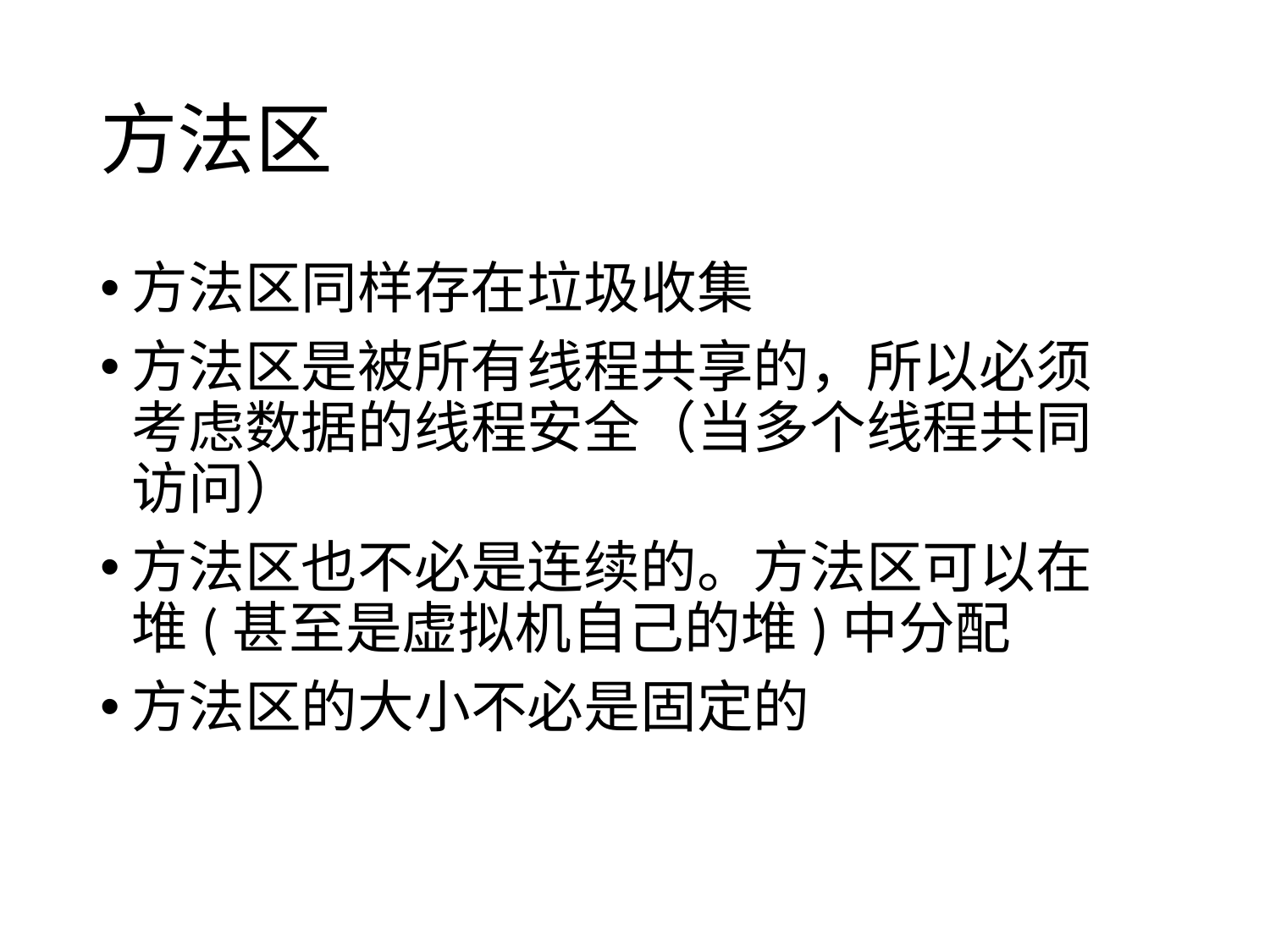

# 方法区
方法区同样存在垃圾收集
方法区是被所有线程共享的，所以必须考虑数据的线程安全（当多个线程共同访问）
方法区也不必是连续的。方法区可以在堆(甚至是虚拟机自己的堆)中分配
方法区的大小不必是固定的